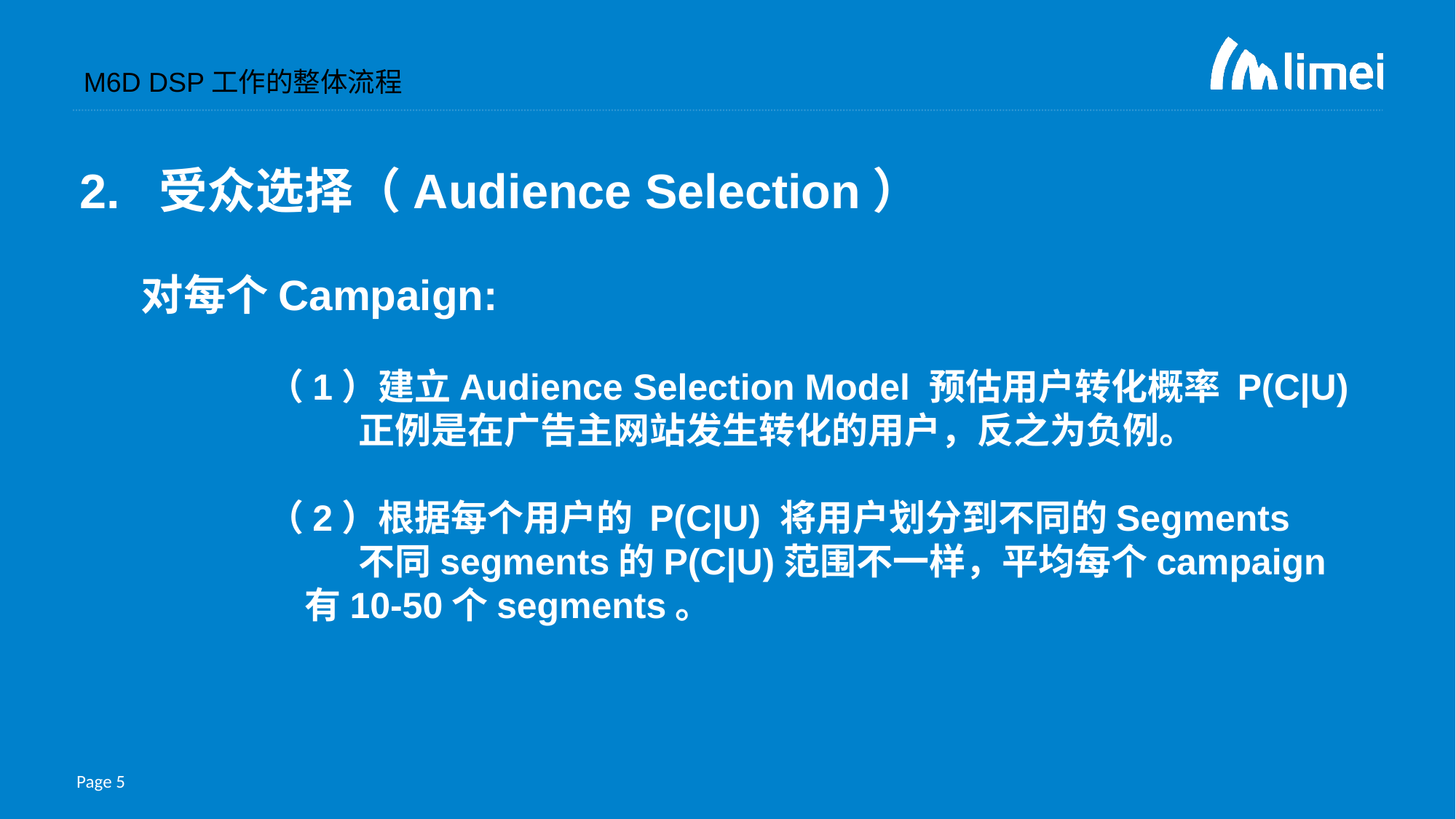

M6D DSP工作的整体流程

2.  受众选择（Audience Selection）

	对每个Campaign:

      		 （1）建立Audience Selection Model 预估用户转化概率 P(C|U)
正例是在广告主网站发生转化的用户，反之为负例。

		 （2）根据每个用户的 P(C|U) 将用户划分到不同的Segments
不同segments的P(C|U)范围不一样，平均每个campaign有10-50个segments。

Page 5